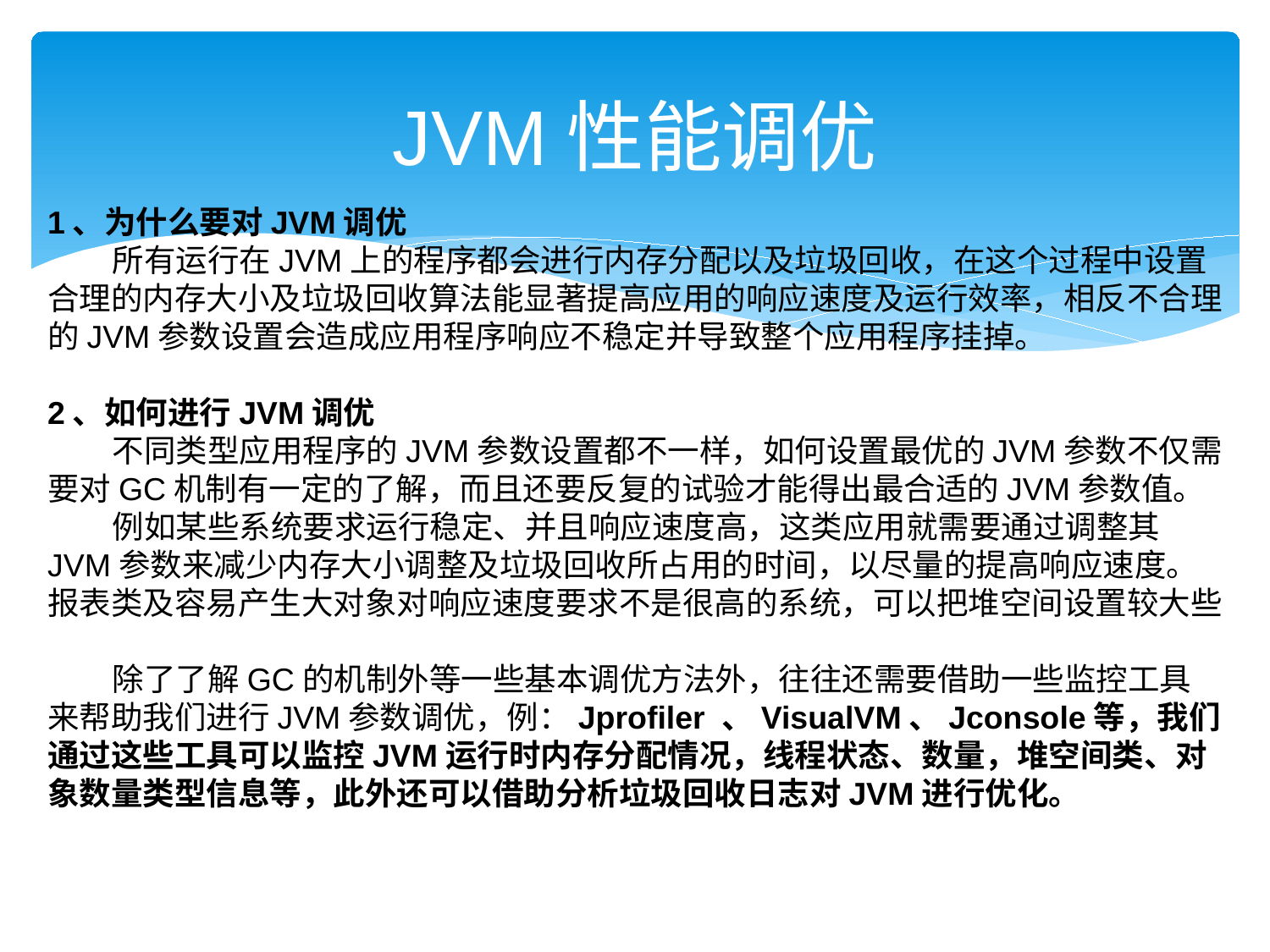

# JVM性能调优
1、为什么要对JVM调优
        所有运行在JVM上的程序都会进行内存分配以及垃圾回收，在这个过程中设置合理的内存大小及垃圾回收算法能显著提高应用的响应速度及运行效率，相反不合理的JVM参数设置会造成应用程序响应不稳定并导致整个应用程序挂掉。

2、如何进行JVM调优
        不同类型应用程序的JVM参数设置都不一样，如何设置最优的JVM参数不仅需要对GC机制有一定的了解，而且还要反复的试验才能得出最合适的JVM参数值。
        例如某些系统要求运行稳定、并且响应速度高，这类应用就需要通过调整其JVM参数来减少内存大小调整及垃圾回收所占用的时间，以尽量的提高响应速度。
报表类及容易产生大对象对响应速度要求不是很高的系统，可以把堆空间设置较大些

        除了了解GC的机制外等一些基本调优方法外，往往还需要借助一些监控工具来帮助我们进行JVM参数调优，例：Jprofiler 、VisualVM、Jconsole等，我们通过这些工具可以监控JVM运行时内存分配情况，线程状态、数量，堆空间类、对象数量类型信息等，此外还可以借助分析垃圾回收日志对JVM进行优化。